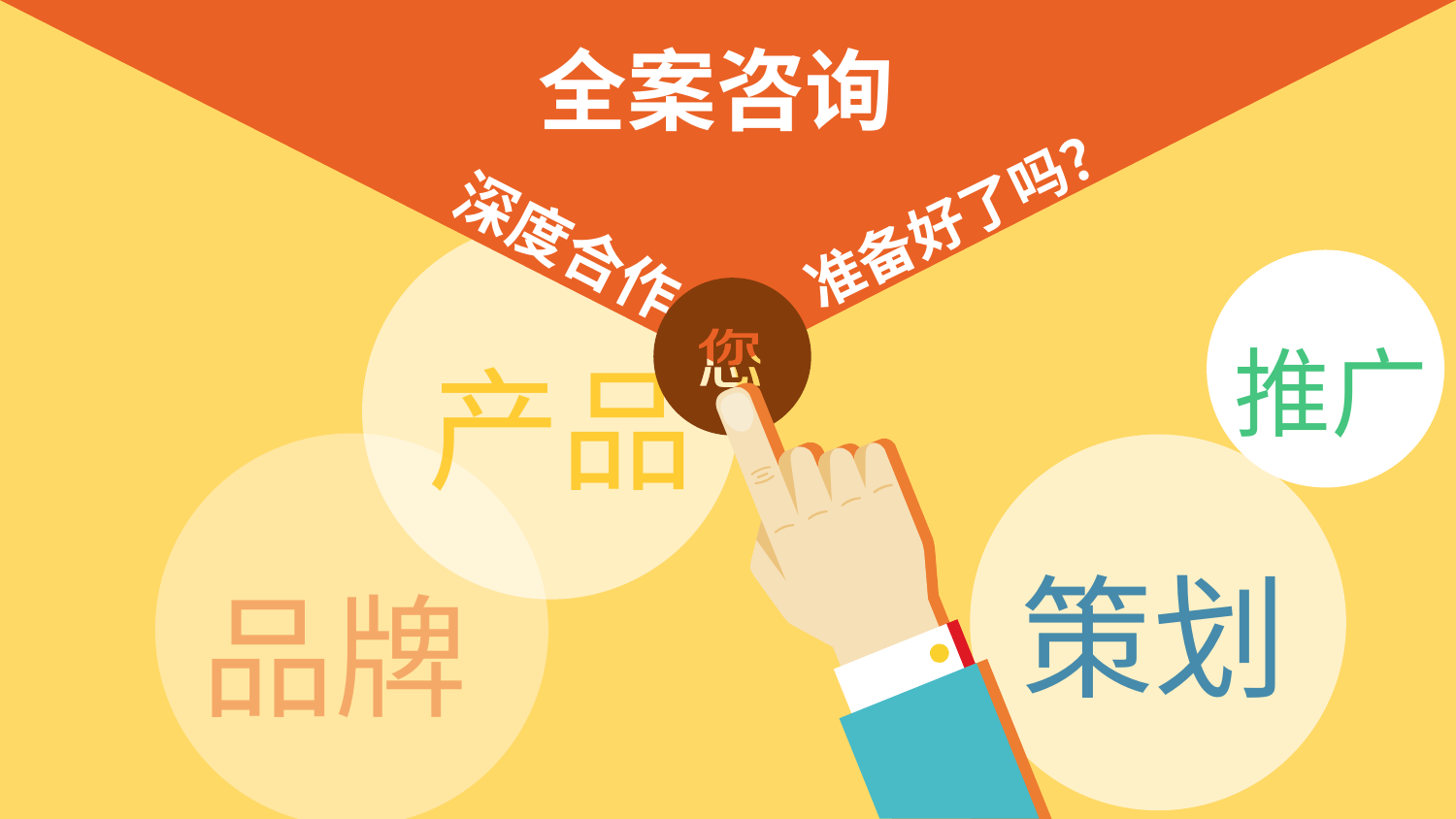

全案咨询
深度合作
准备好了吗？

产品

推广

品牌

策划